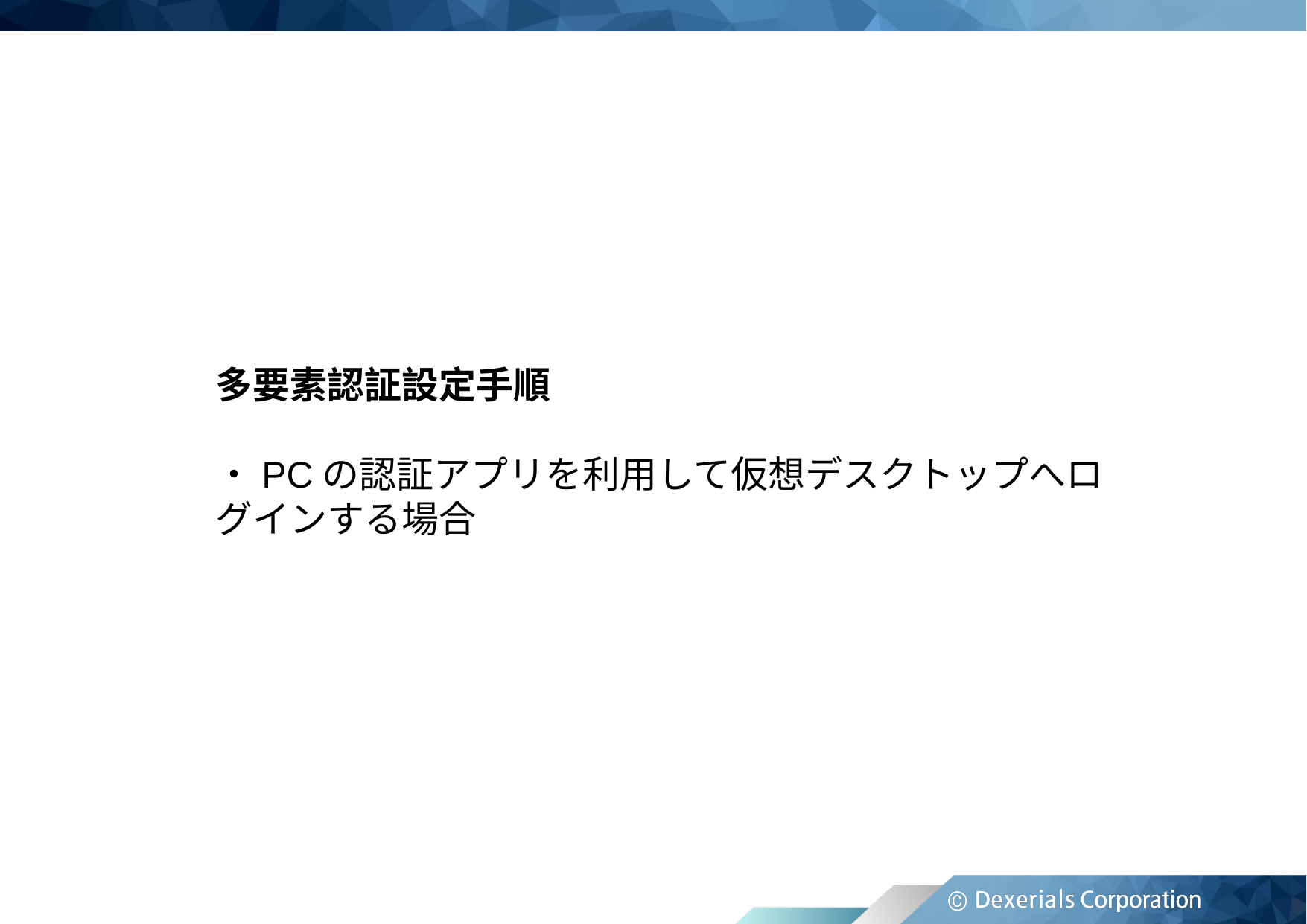

多要素認証設定手順

・PCの認証アプリを利用して仮想デスクトップへログインする場合